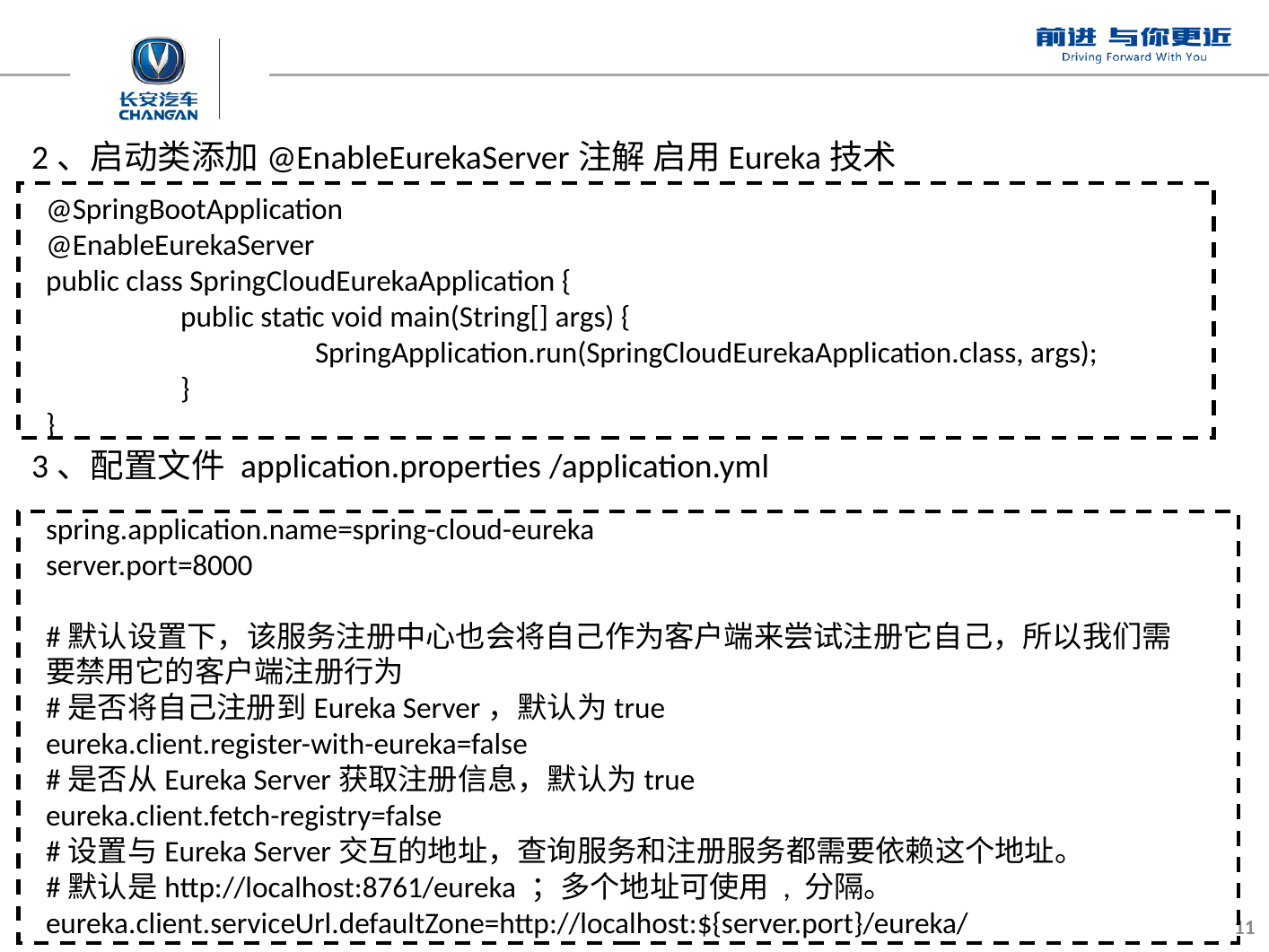

2、启动类添加@EnableEurekaServer注解 启用Eureka技术

@SpringBootApplication
@EnableEurekaServer
public class SpringCloudEurekaApplication {
	public static void main(String[] args) {
		SpringApplication.run(SpringCloudEurekaApplication.class, args);
	}
}
3、配置文件 application.properties /application.yml

spring.application.name=spring-cloud-eureka
server.port=8000

#默认设置下，该服务注册中心也会将自己作为客户端来尝试注册它自己，所以我们需要禁用它的客户端注册行为
#是否将自己注册到Eureka Server，默认为true
eureka.client.register-with-eureka=false
#是否从Eureka Server获取注册信息，默认为true
eureka.client.fetch-registry=false
#设置与Eureka Server交互的地址，查询服务和注册服务都需要依赖这个地址。
#默认是http://localhost:8761/eureka ；多个地址可使用 , 分隔。
eureka.client.serviceUrl.defaultZone=http://localhost:${server.port}/eureka/